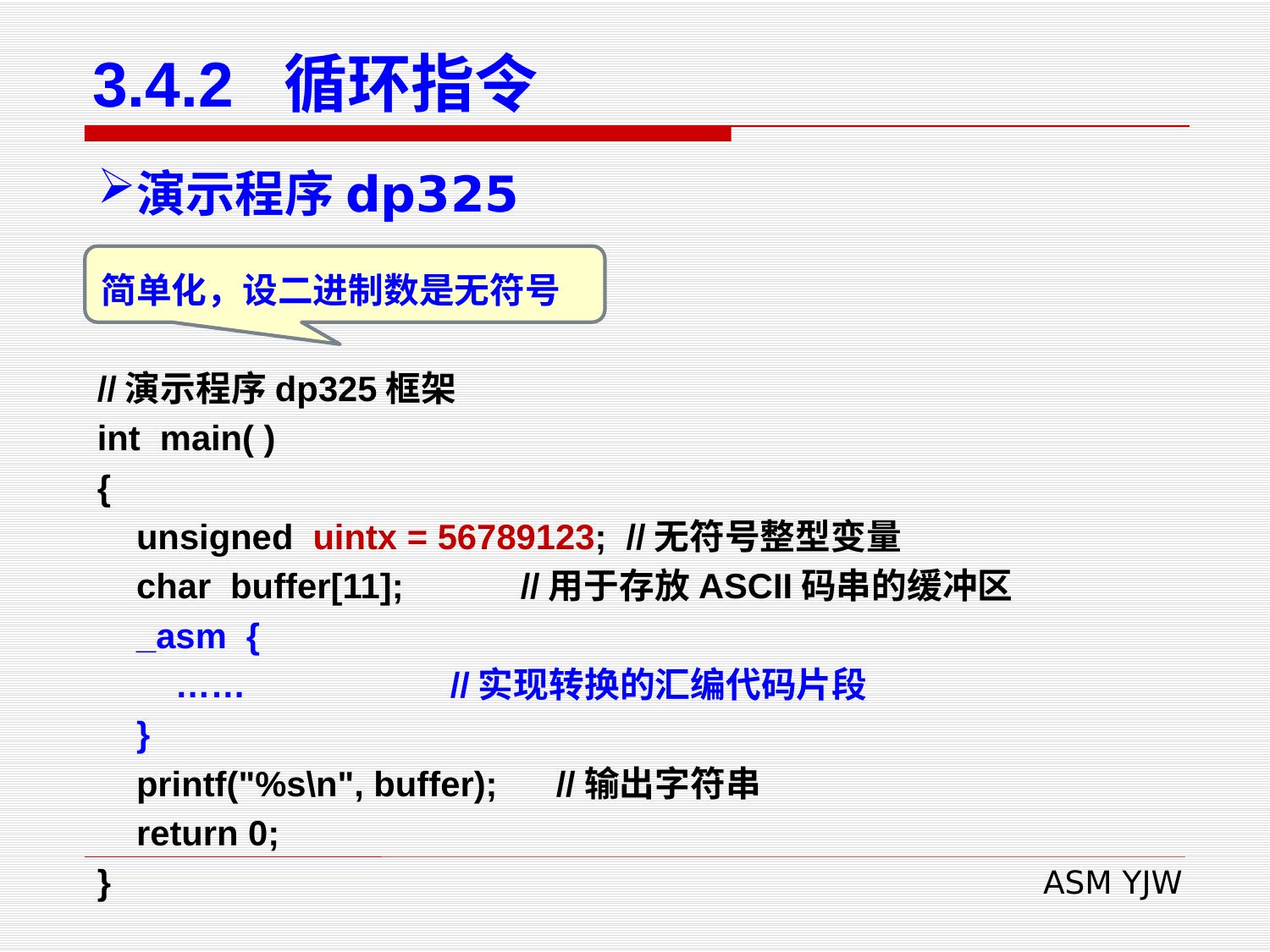

# 3.4.2  循环指令
演示程序dp325
简单化，设二进制数是无符号
//演示程序dp325框架
int  main( )
{
    unsigned  uintx = 56789123;  //无符号整型变量
    char  buffer[11];            //用于存放ASCII码串的缓冲区
    _asm  {
        ……                     //实现转换的汇编代码片段
    }
    printf("%s\n", buffer);      //输出字符串
    return 0;
}